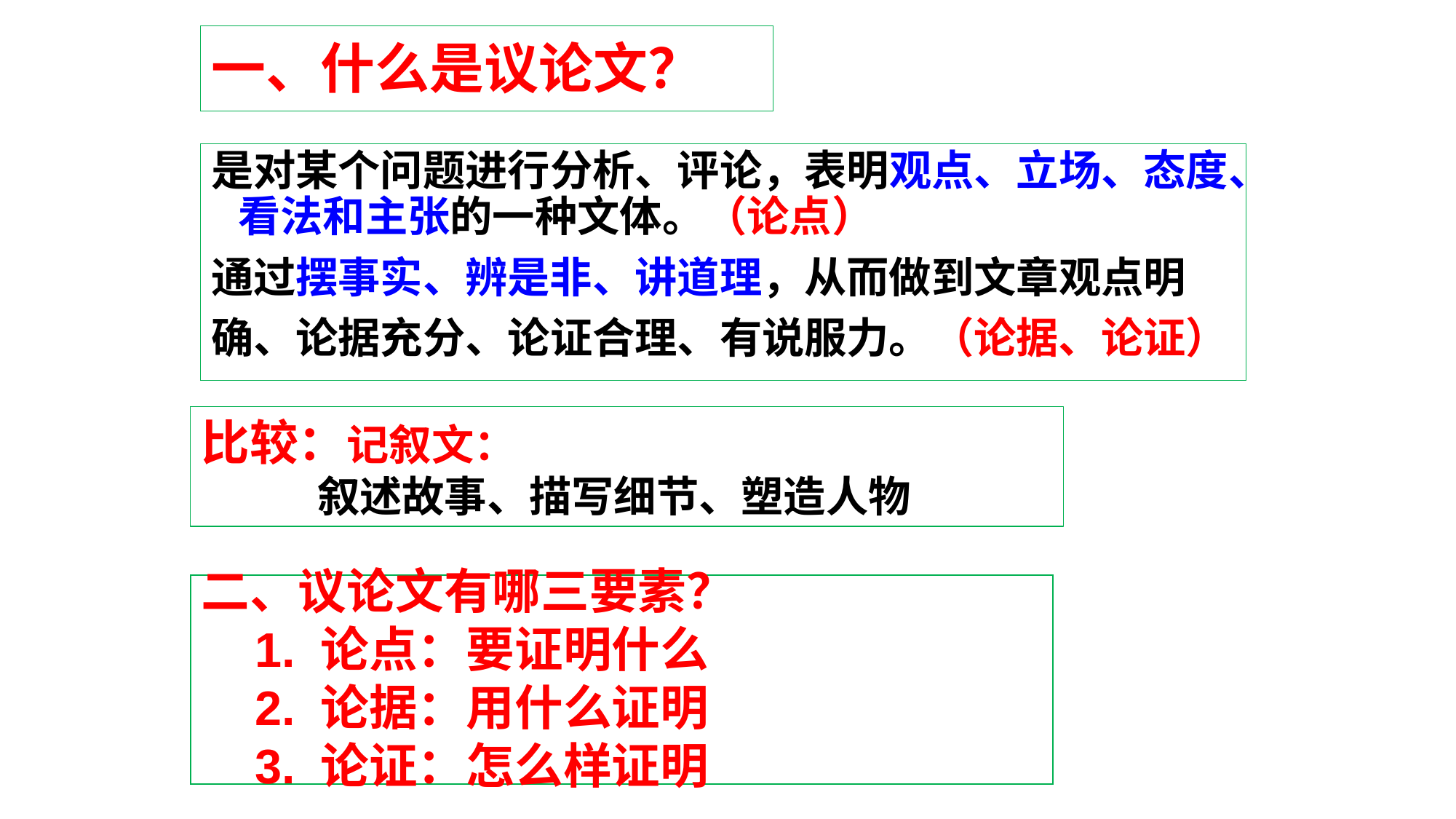

# 一、什么是议论文？
是对某个问题进行分析、评论，表明观点、立场、态度、看法和主张的一种文体。（论点）
通过摆事实、辨是非、讲道理，从而做到文章观点明
确、论据充分、论证合理、有说服力。（论据、论证）
比较：记叙文：
           叙述故事、描写细节、塑造人物
二、议论文有哪三要素？
    1. 论点：要证明什么
    2. 论据：用什么证明
    3. 论证：怎么样证明